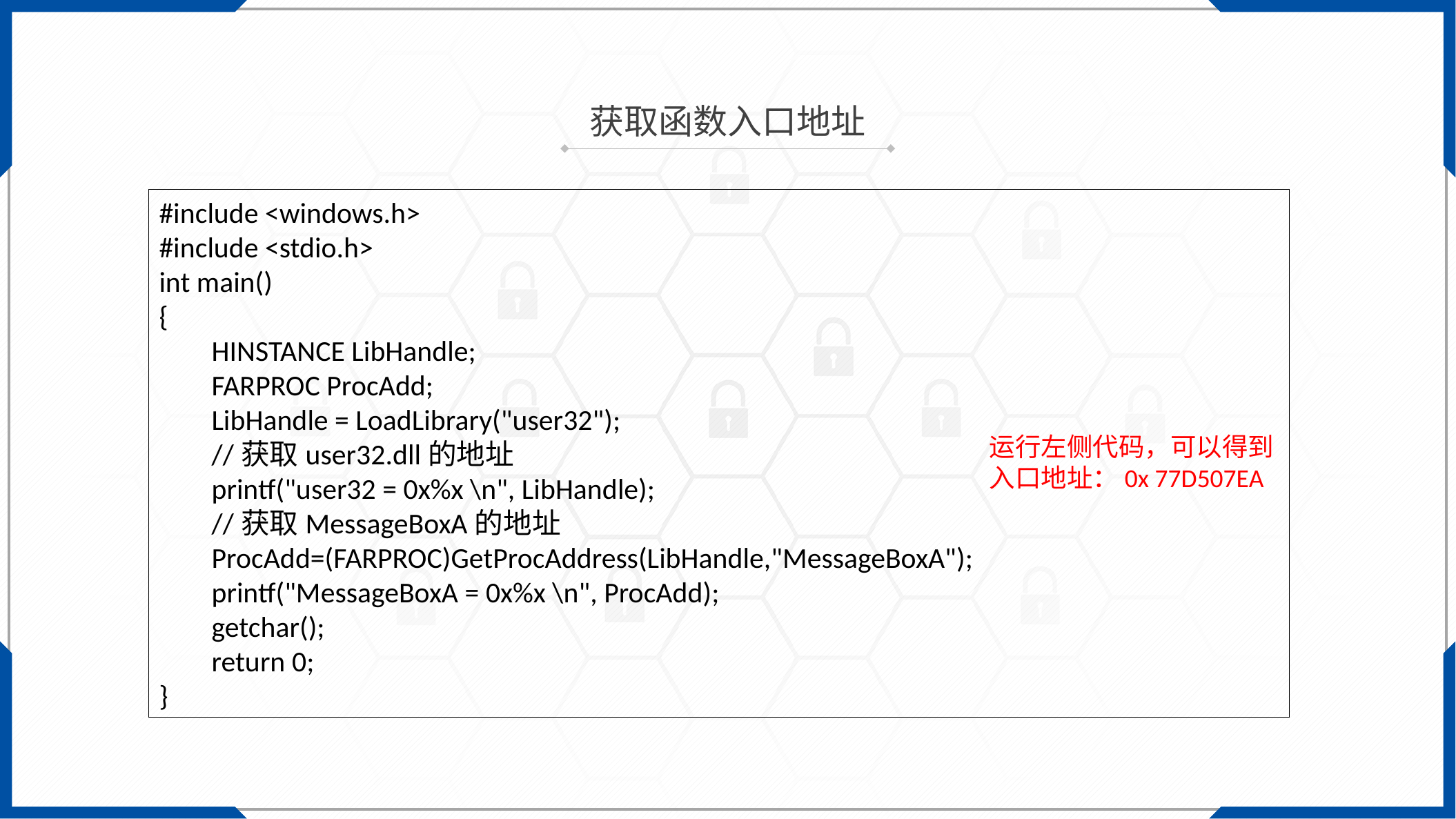

获取函数入口地址
#include <windows.h>
#include <stdio.h>
int main()
{
        HINSTANCE LibHandle;
        FARPROC ProcAdd;
        LibHandle = LoadLibrary("user32");
        //获取user32.dll的地址
        printf("user32 = 0x%x \n", LibHandle);
        //获取MessageBoxA的地址
        ProcAdd=(FARPROC)GetProcAddress(LibHandle,"MessageBoxA");
        printf("MessageBoxA = 0x%x \n", ProcAdd);
        getchar();
        return 0;
}
运行左侧代码，可以得到
入口地址：0x 77D507EA